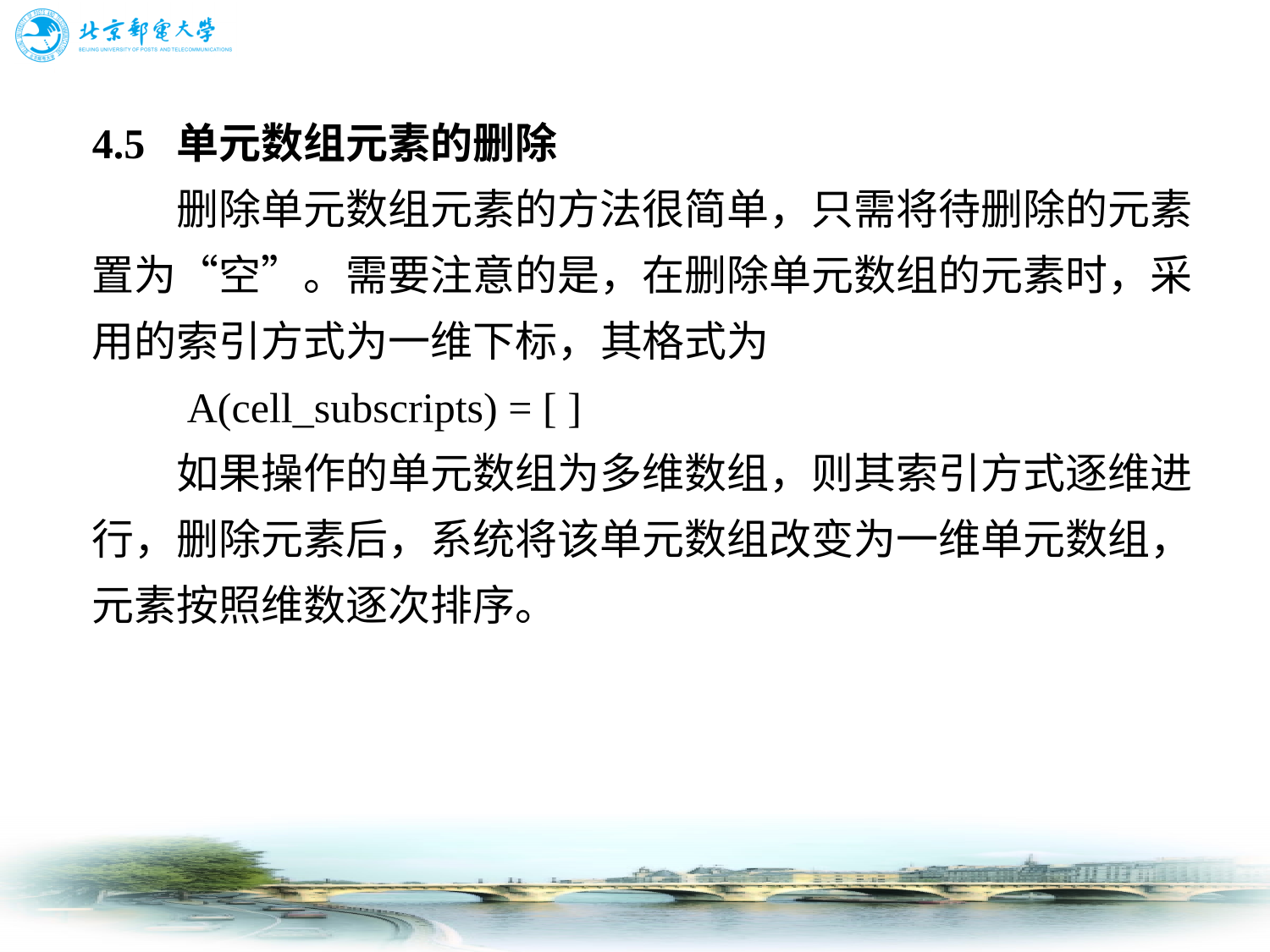

# 4.5  单元数组元素的删除 　　删除单元数组元素的方法很简单，只需将待删除的元素置为“空”。需要注意的是，在删除单元数组的元素时，采用的索引方式为一维下标，其格式为 　　A(cell_subscripts) = [ ] 　　如果操作的单元数组为多维数组，则其索引方式逐维进行，删除元素后，系统将该单元数组改变为一维单元数组，元素按照维数逐次排序。